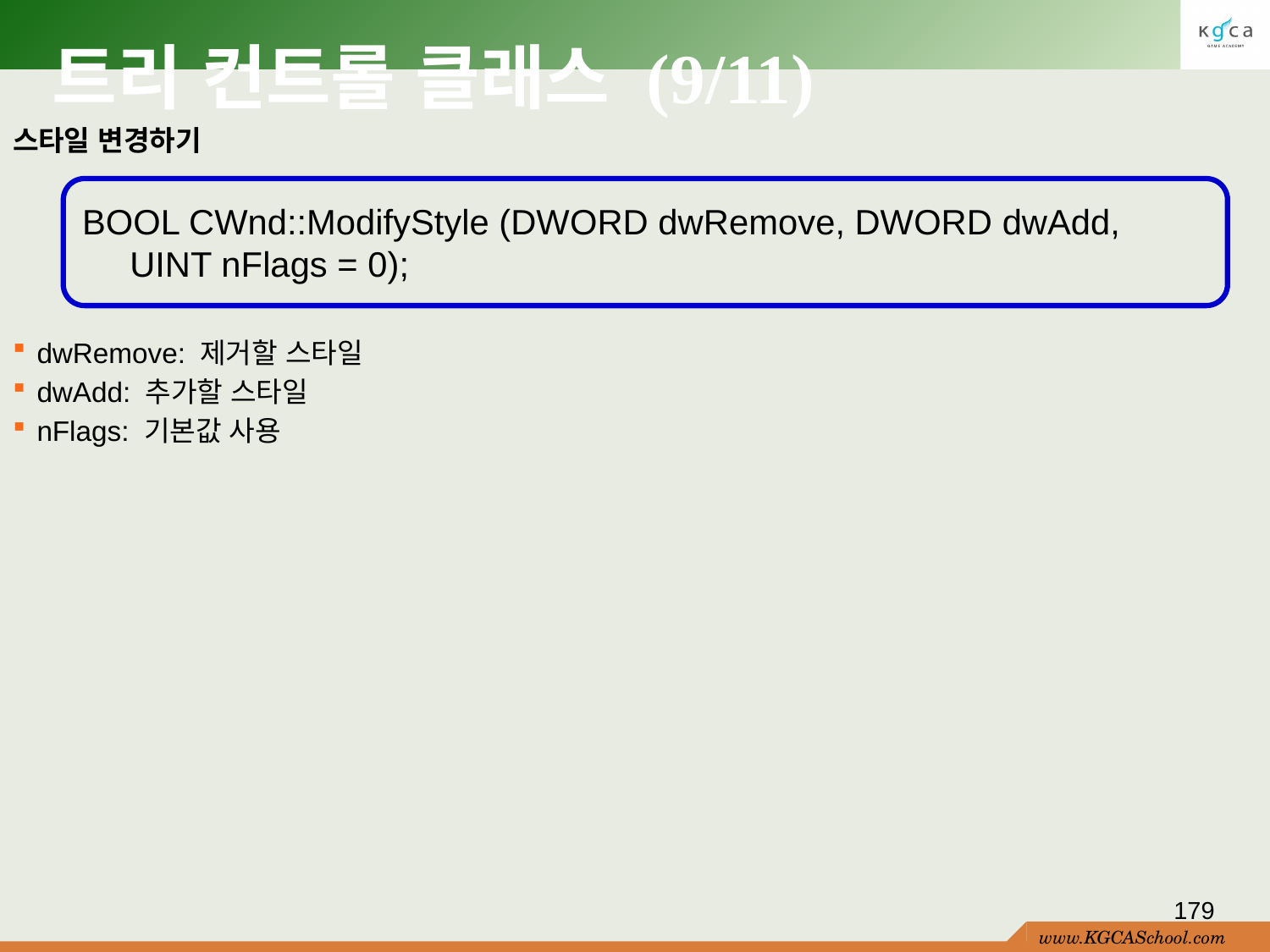

# 트리 컨트롤 클래스 (9/11)
스타일 변경하기

dwRemove: 제거할 스타일
dwAdd: 추가할 스타일
nFlags: 기본값 사용
BOOL CWnd::ModifyStyle (DWORD dwRemove, DWORD dwAdd, UINT nFlags = 0);
179